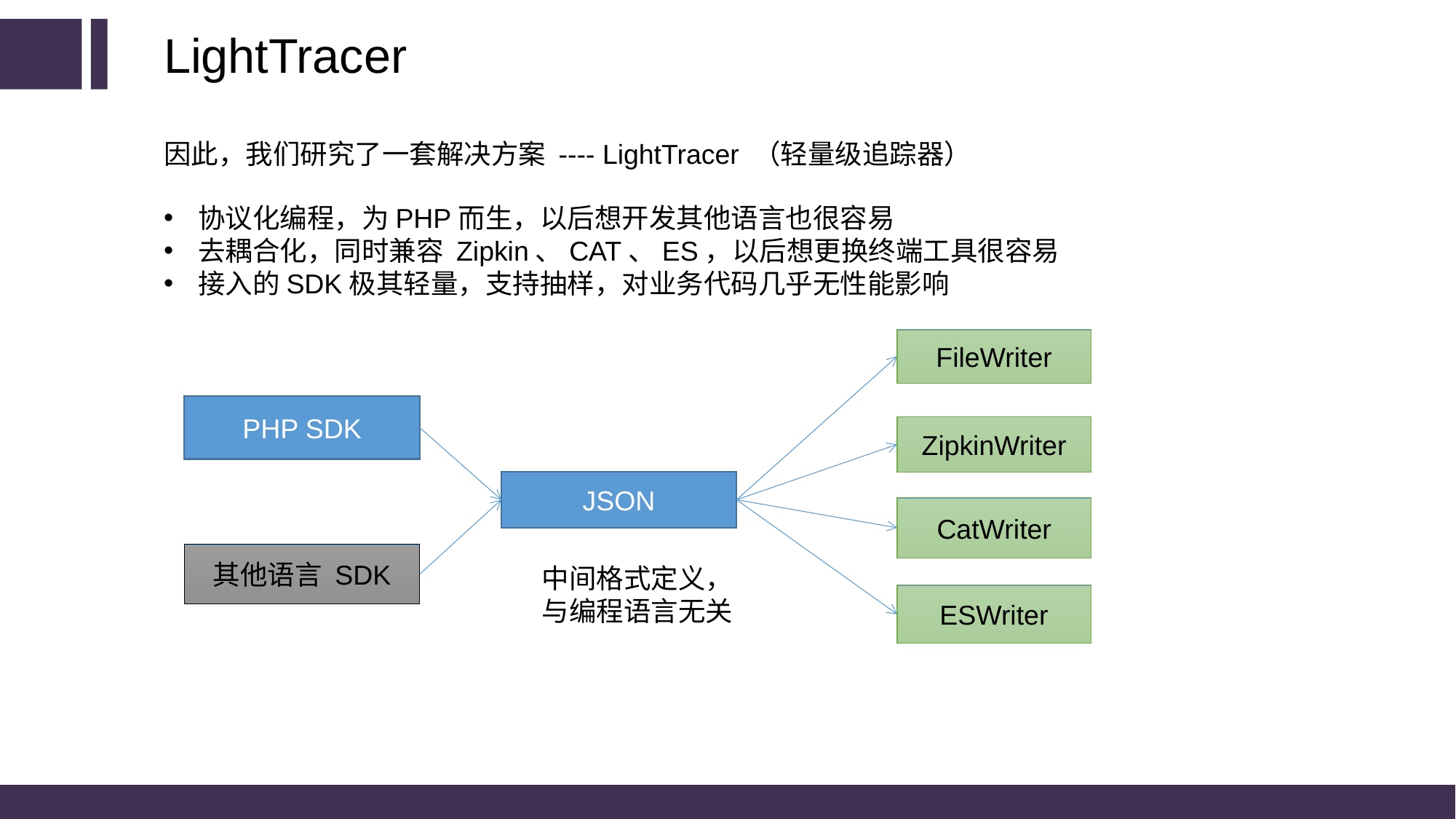

LightTracer
因此，我们研究了一套解决方案 ---- LightTracer （轻量级追踪器）
协议化编程，为PHP而生，以后想开发其他语言也很容易
去耦合化，同时兼容 Zipkin、CAT、ES，以后想更换终端工具很容易
接入的SDK极其轻量，支持抽样，对业务代码几乎无性能影响
FileWriter
PHP SDK
ZipkinWriter
JSON
CatWriter
其他语言 SDK
中间格式定义，与编程语言无关
ESWriter